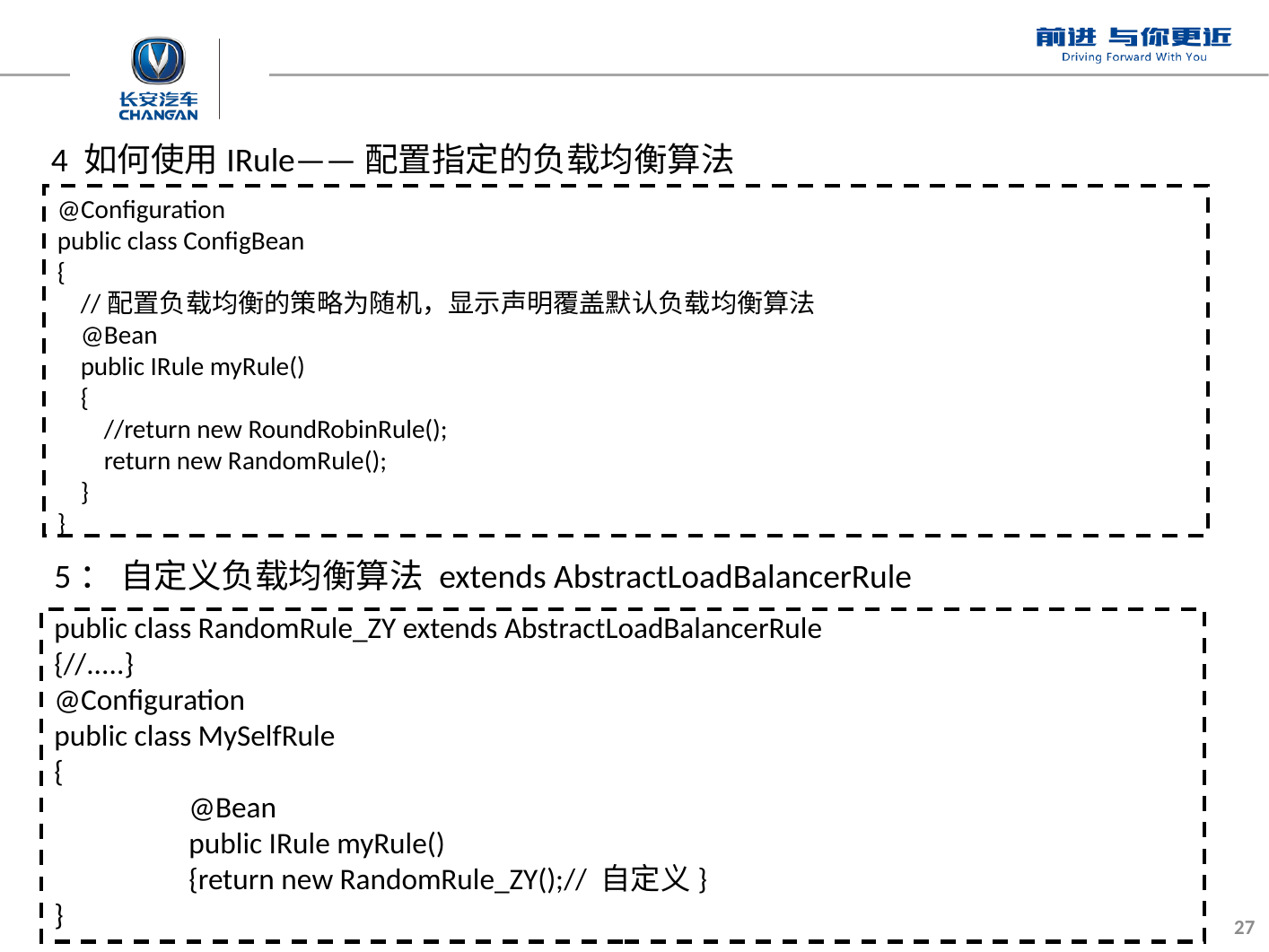

4 如何使用IRule——配置指定的负载均衡算法

@Configuration
public class ConfigBean
{
    //配置负载均衡的策略为随机，显示声明覆盖默认负载均衡算法
    @Bean
    public IRule myRule()
    {
        //return new RoundRobinRule();
        return new RandomRule();
    }
}
5： 自定义负载均衡算法 extends AbstractLoadBalancerRule
public class RandomRule_ZY extends AbstractLoadBalancerRule
{//.....}
@Configuration
public class MySelfRule
{
	@Bean
	public IRule myRule()
	{return new RandomRule_ZY();// 自定义}
}